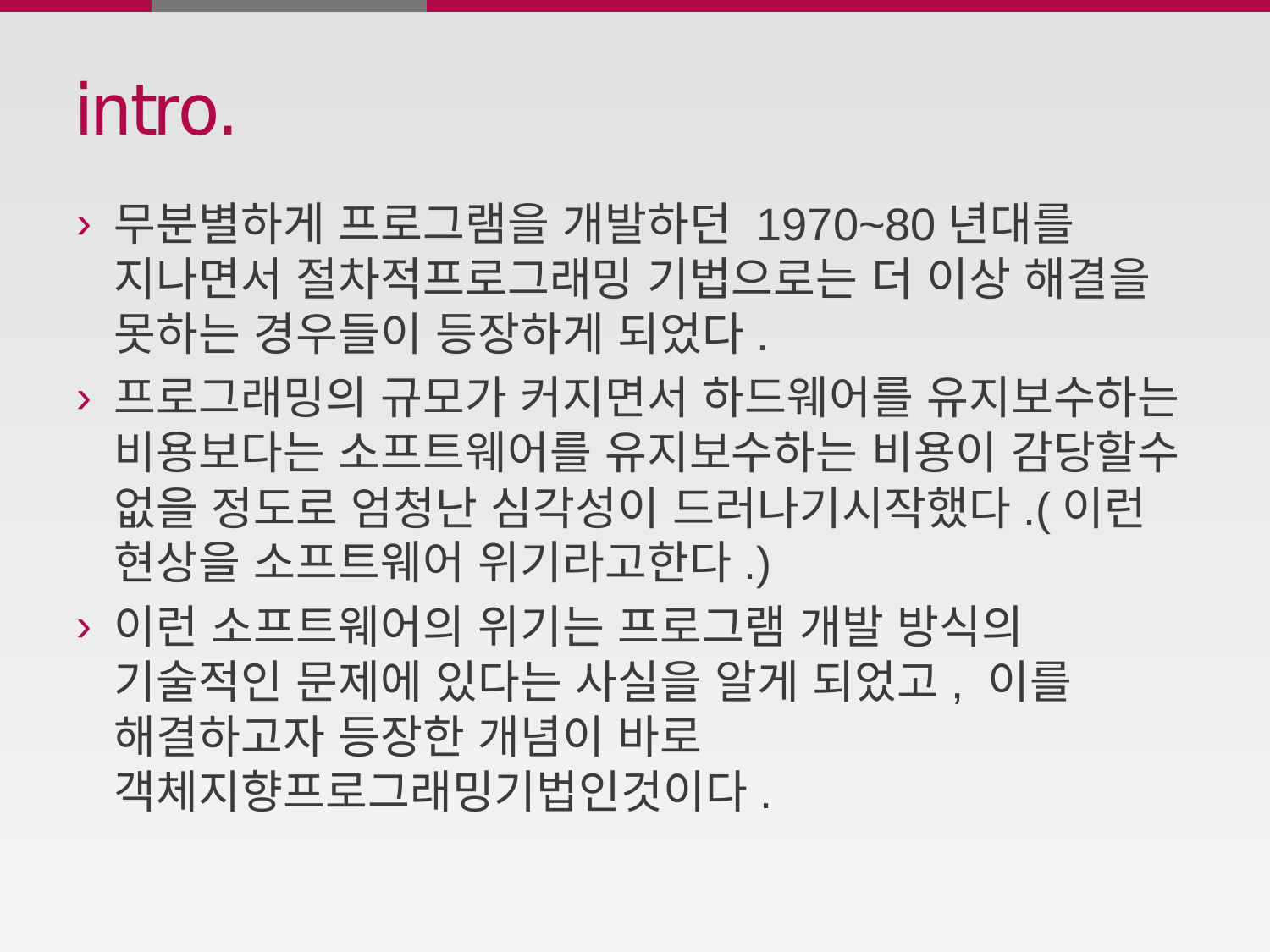

# intro.
무분별하게 프로그램을 개발하던 1970~80년대를 지나면서 절차적프로그래밍 기법으로는 더 이상 해결을 못하는 경우들이 등장하게 되었다.
프로그래밍의 규모가 커지면서 하드웨어를 유지보수하는 비용보다는 소프트웨어를 유지보수하는 비용이 감당할수 없을 정도로 엄청난 심각성이 드러나기시작했다.(이런 현상을 소프트웨어 위기라고한다.)
이런 소프트웨어의 위기는 프로그램 개발 방식의 기술적인 문제에 있다는 사실을 알게 되었고, 이를 해결하고자 등장한 개념이 바로 객체지향프로그래밍기법인것이다.